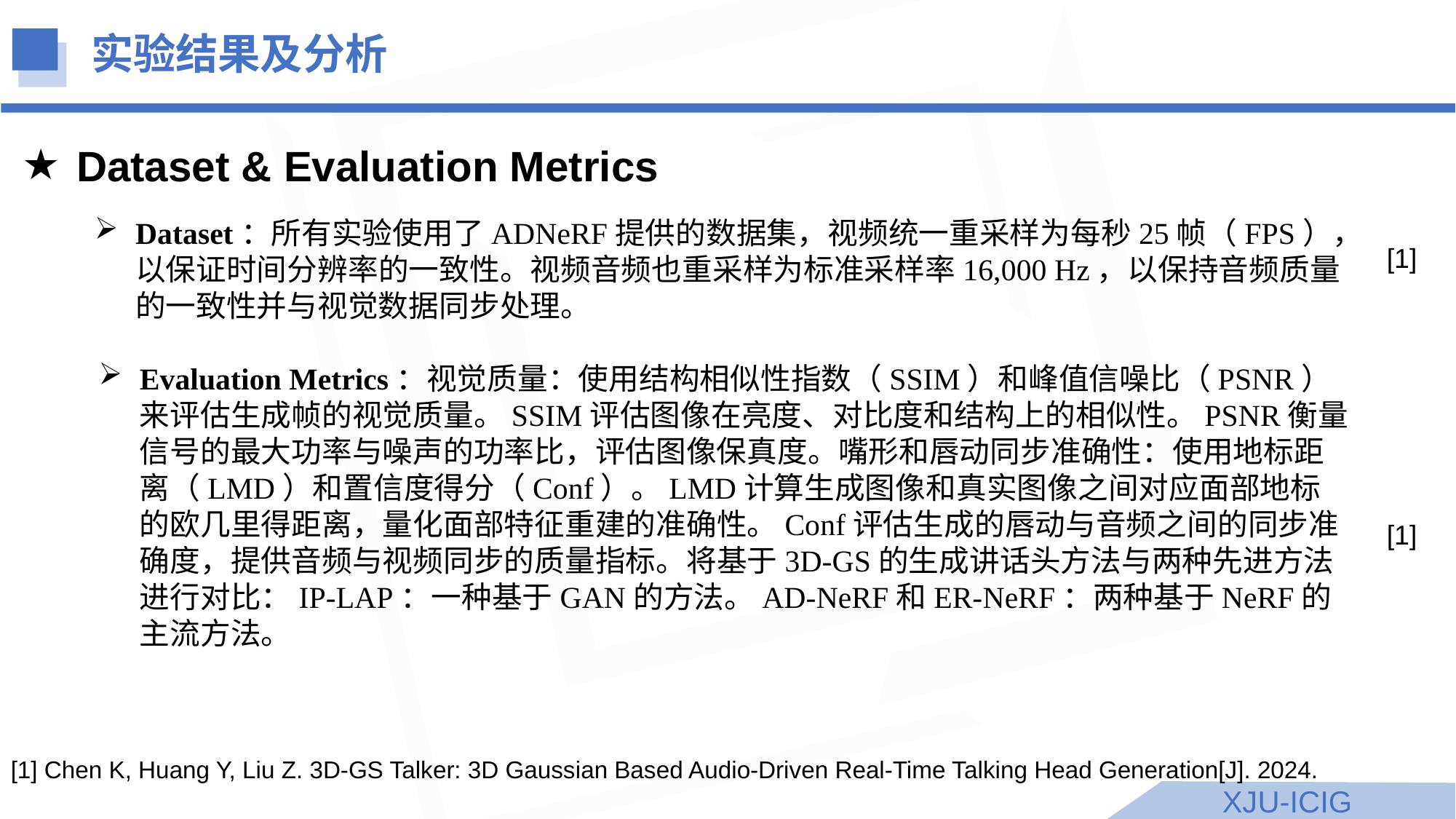

实验结果及分析

Dataset & Evaluation Metrics
Dataset：所有实验使用了ADNeRF提供的数据集，视频统一重采样为每秒25帧（FPS），以保证时间分辨率的一致性。视频音频也重采样为标准采样率16,000 Hz，以保持音频质量的一致性并与视觉数据同步处理。
[1]
Evaluation Metrics：视觉质量：使用结构相似性指数（SSIM）和峰值信噪比（PSNR）来评估生成帧的视觉质量。SSIM评估图像在亮度、对比度和结构上的相似性。PSNR衡量信号的最大功率与噪声的功率比，评估图像保真度。嘴形和唇动同步准确性：使用地标距离（LMD）和置信度得分（Conf）。LMD计算生成图像和真实图像之间对应面部地标的欧几里得距离，量化面部特征重建的准确性。Conf评估生成的唇动与音频之间的同步准确度，提供音频与视频同步的质量指标。将基于3D-GS的生成讲话头方法与两种先进方法进行对比：IP-LAP：一种基于GAN的方法。AD-NeRF和ER-NeRF：两种基于NeRF的主流方法。
[1]
[1] Chen K, Huang Y, Liu Z. 3D-GS Talker: 3D Gaussian Based Audio-Driven Real-Time Talking Head Generation[J]. 2024.
XJU-ICIG